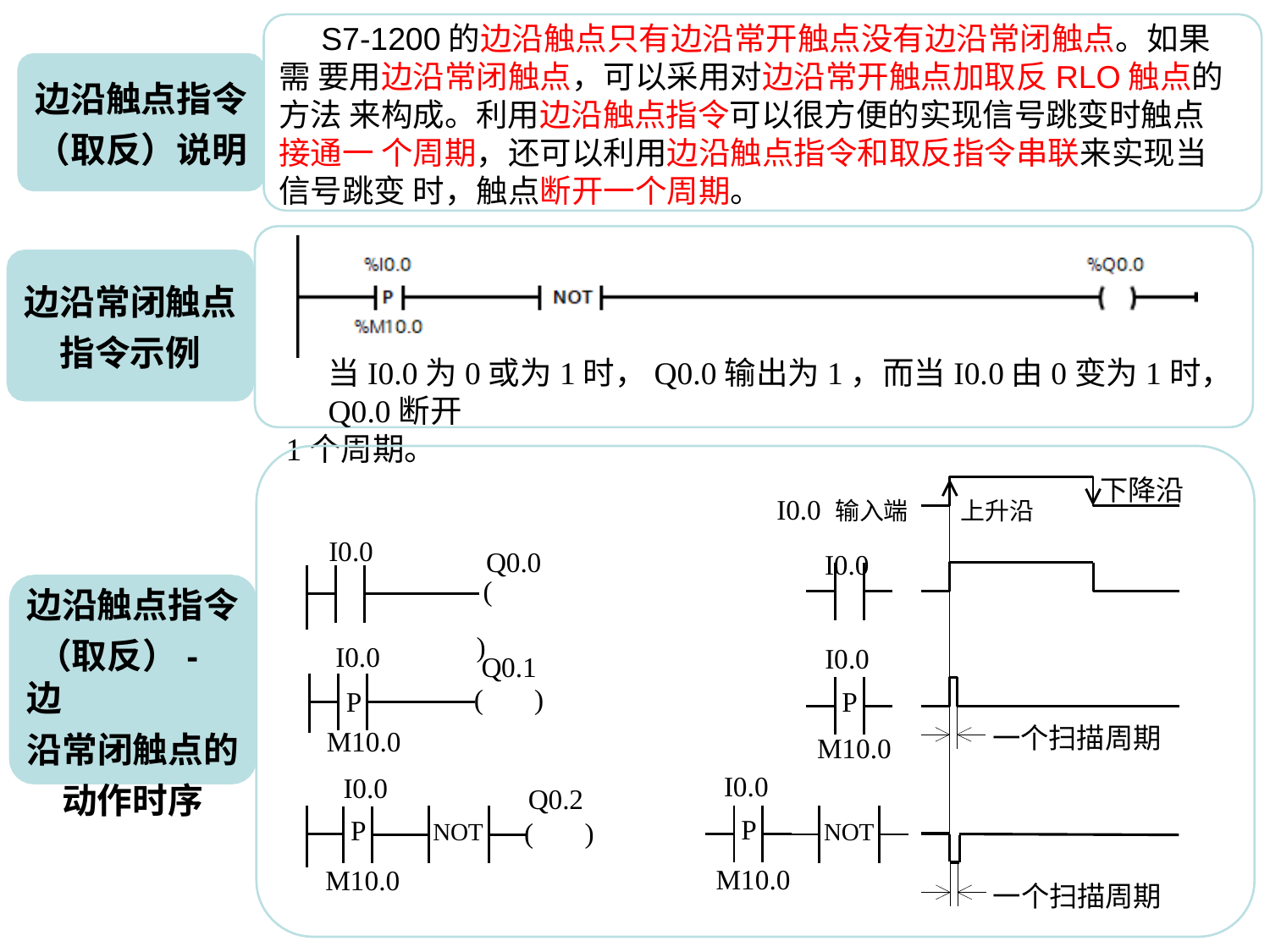

S7-1200的边沿触点只有边沿常开触点没有边沿常闭触点。如果需 要用边沿常闭触点，可以采用对边沿常开触点加取反RLO触点的方法 来构成。利用边沿触点指令可以很方便的实现信号跳变时触点接通一 个周期，还可以利用边沿触点指令和取反指令串联来实现当信号跳变 时，触点断开一个周期。

# 边沿触点指令
（取反）说明

边沿常闭触点 指令示例
当I0.0为0或为1时，Q0.0输出为1，而当I0.0由0变为1时，Q0.0断开
1个周期。

I0.0 输入端	上升沿
I0.0
下降沿

I0.0
Q0.0  (	)

边沿触点指令
（取反）-边
沿常闭触点的 动作时序

I0.0
I0.0
Q0.1

(	)
P
P

M10.0
I0.0
一个扫描周期

M10.0

I0.0
Q0.2

P
P
(	)
NOT
NOT

M10.0
M10.0

一个扫描周期